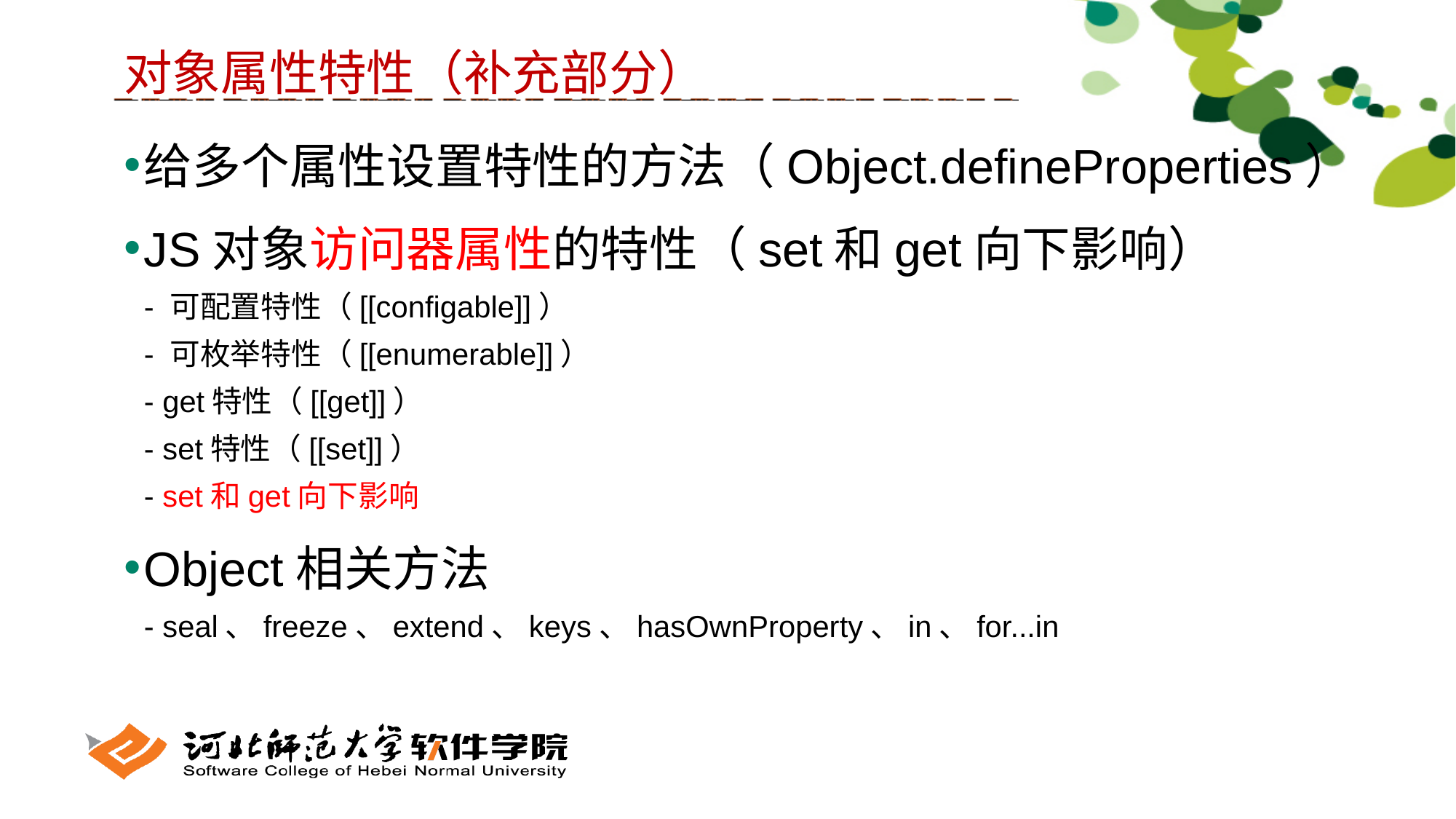

对象属性特性（补充部分）
给多个属性设置特性的方法（Object.defineProperties）
JS对象访问器属性的特性（set和get向下影响）
- 可配置特性（[[configable]]）
- 可枚举特性（[[enumerable]]）
- get特性（[[get]]）
- set特性（[[set]]）
- set和get向下影响
Object相关方法
- seal、freeze、extend、keys、hasOwnProperty、in、for...in